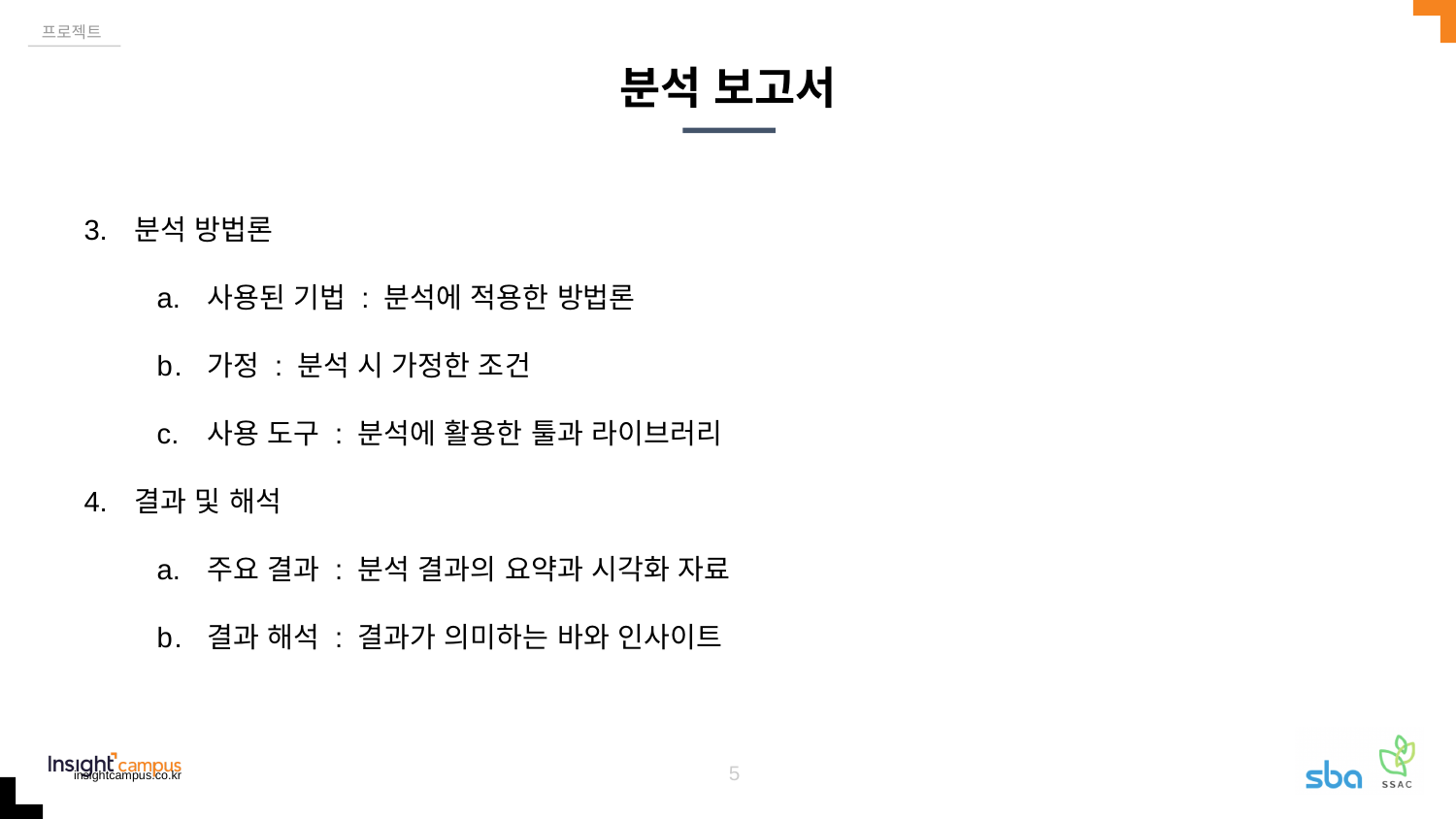

프로젝트
# 분석 보고서
분석 방법론
사용된 기법 : 분석에 적용한 방법론
가정 : 분석 시 가정한 조건
사용 도구 : 분석에 활용한 툴과 라이브러리
결과 및 해석
주요 결과 : 분석 결과의 요약과 시각화 자료
결과 해석 : 결과가 의미하는 바와 인사이트
5